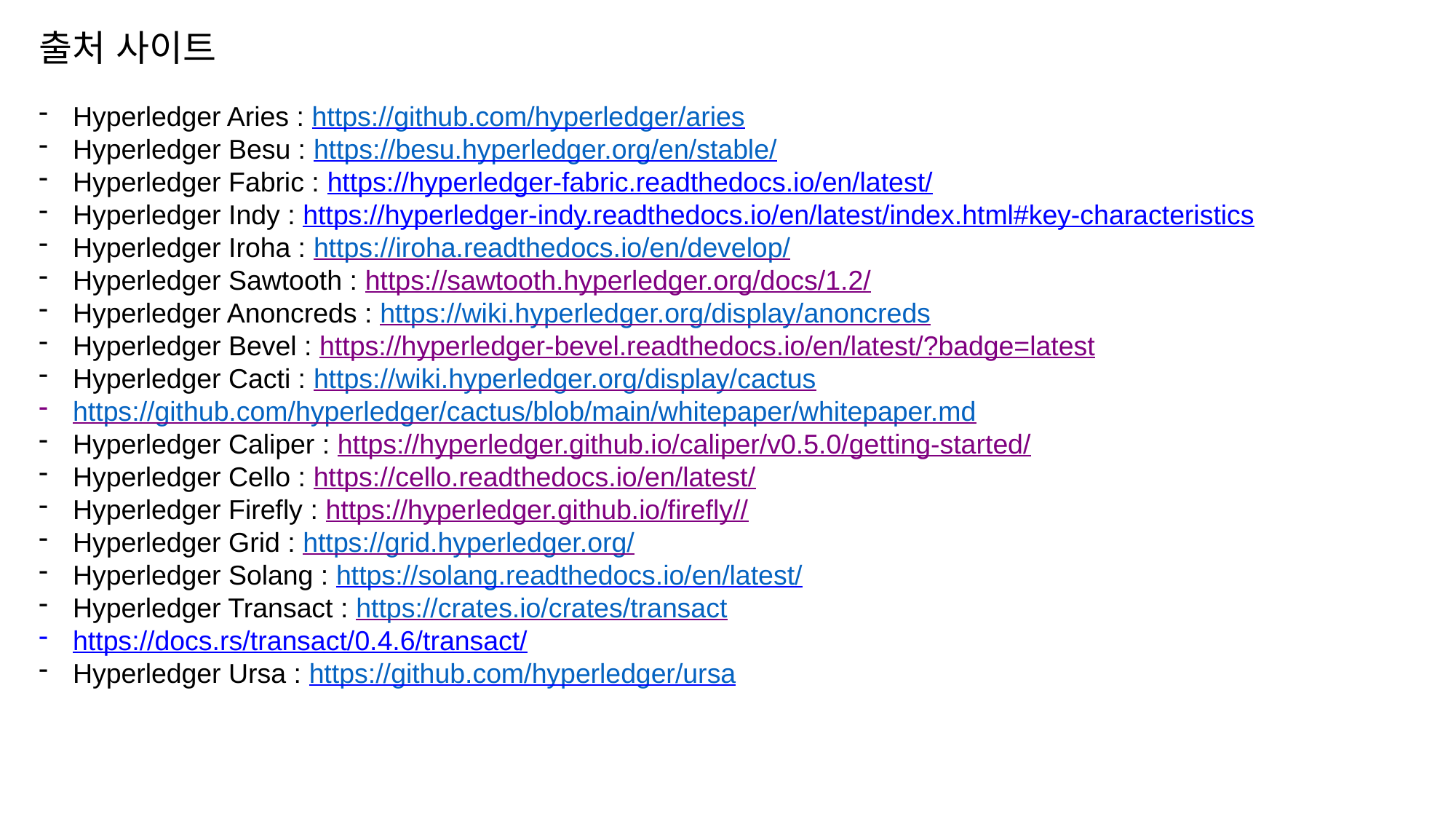

출처 사이트
Hyperledger Aries : https://github.com/hyperledger/aries
Hyperledger Besu : https://besu.hyperledger.org/en/stable/
Hyperledger Fabric : https://hyperledger-fabric.readthedocs.io/en/latest/
Hyperledger Indy : https://hyperledger-indy.readthedocs.io/en/latest/index.html#key-characteristics
Hyperledger Iroha : https://iroha.readthedocs.io/en/develop/
Hyperledger Sawtooth : https://sawtooth.hyperledger.org/docs/1.2/
Hyperledger Anoncreds : https://wiki.hyperledger.org/display/anoncreds
Hyperledger Bevel : https://hyperledger-bevel.readthedocs.io/en/latest/?badge=latest
Hyperledger Cacti : https://wiki.hyperledger.org/display/cactus
https://github.com/hyperledger/cactus/blob/main/whitepaper/whitepaper.md
Hyperledger Caliper : https://hyperledger.github.io/caliper/v0.5.0/getting-started/
Hyperledger Cello : https://cello.readthedocs.io/en/latest/
Hyperledger Firefly : https://hyperledger.github.io/firefly//
Hyperledger Grid : https://grid.hyperledger.org/
Hyperledger Solang : https://solang.readthedocs.io/en/latest/
Hyperledger Transact : https://crates.io/crates/transact
https://docs.rs/transact/0.4.6/transact/
Hyperledger Ursa : https://github.com/hyperledger/ursa